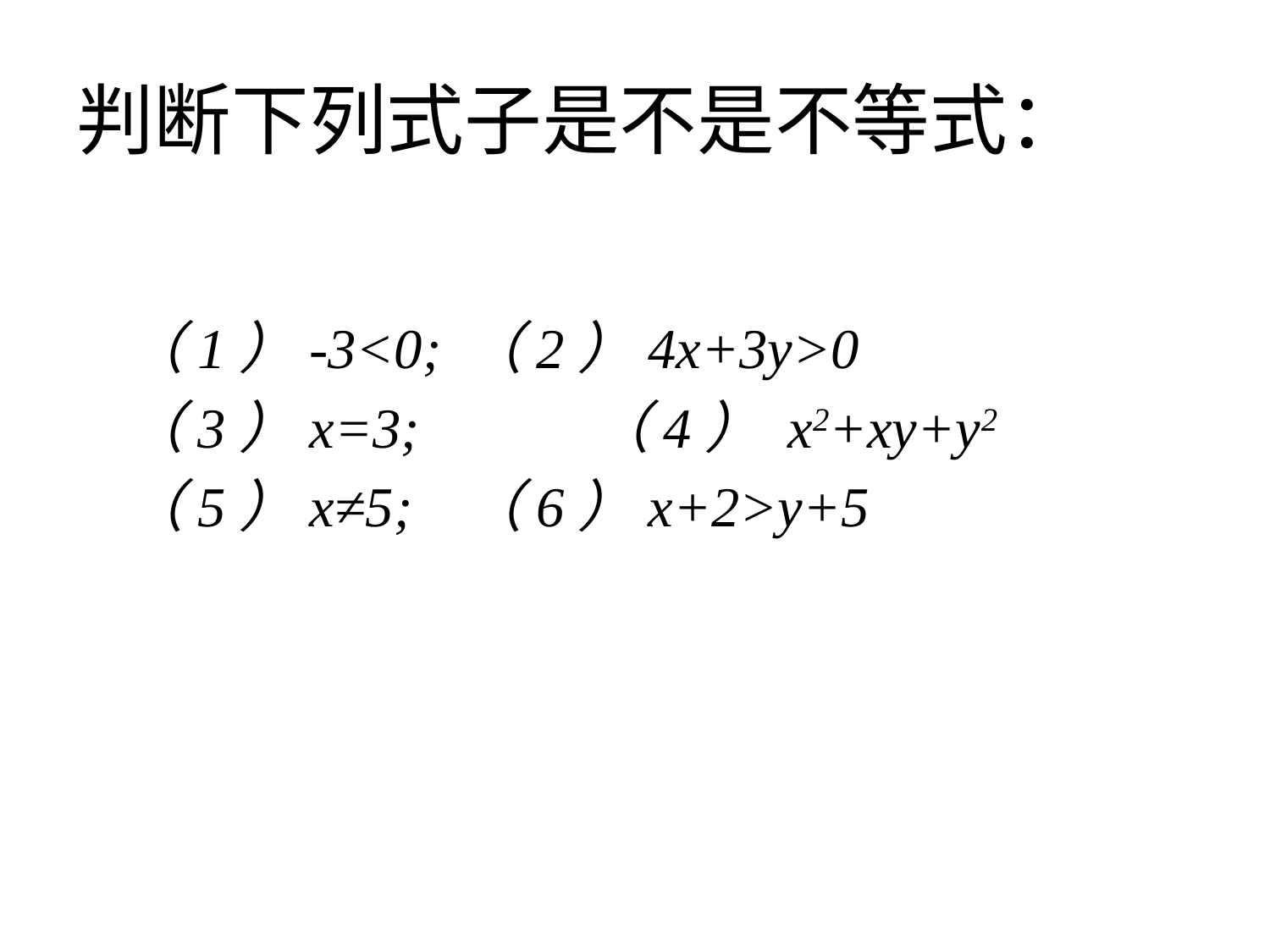

# 判断下列式子是不是不等式：
（1）-3<0; 	（2）4x+3y>0
（3）x=3;		（4） x2+xy+y2
（5）x≠5; 	（6）x+2>y+5